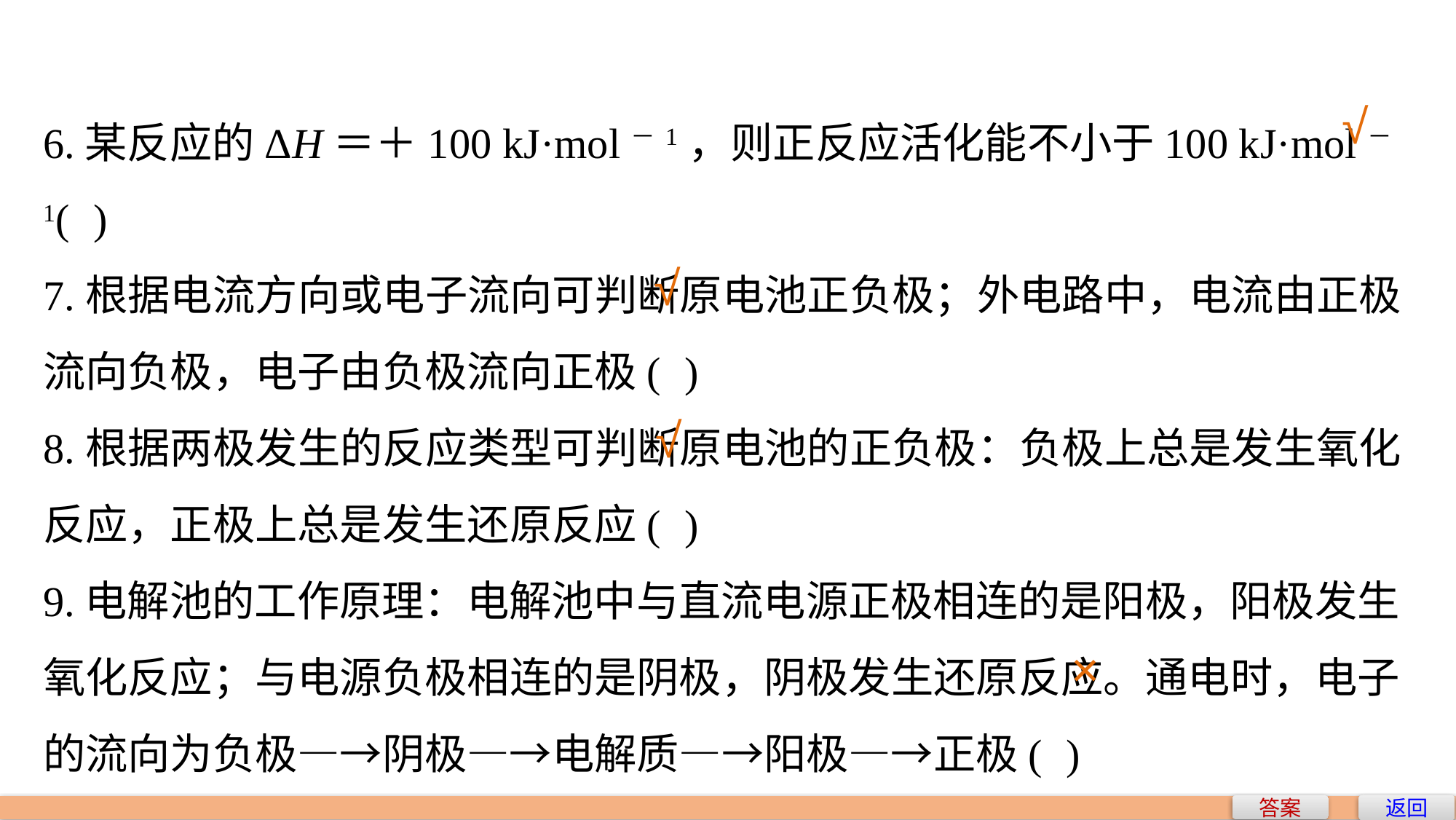

6.某反应的ΔH＝＋100 kJ·mol－1，则正反应活化能不小于100 kJ·mol－1(  )
7.根据电流方向或电子流向可判断原电池正负极；外电路中，电流由正极流向负极，电子由负极流向正极(  )
8.根据两极发生的反应类型可判断原电池的正负极：负极上总是发生氧化反应，正极上总是发生还原反应(  )
9.电解池的工作原理：电解池中与直流电源正极相连的是阳极，阳极发生氧化反应；与电源负极相连的是阴极，阴极发生还原反应。通电时，电子的流向为负极―→阴极―→电解质―→阳极―→正极(  )
√
√
√
×
返回
答案